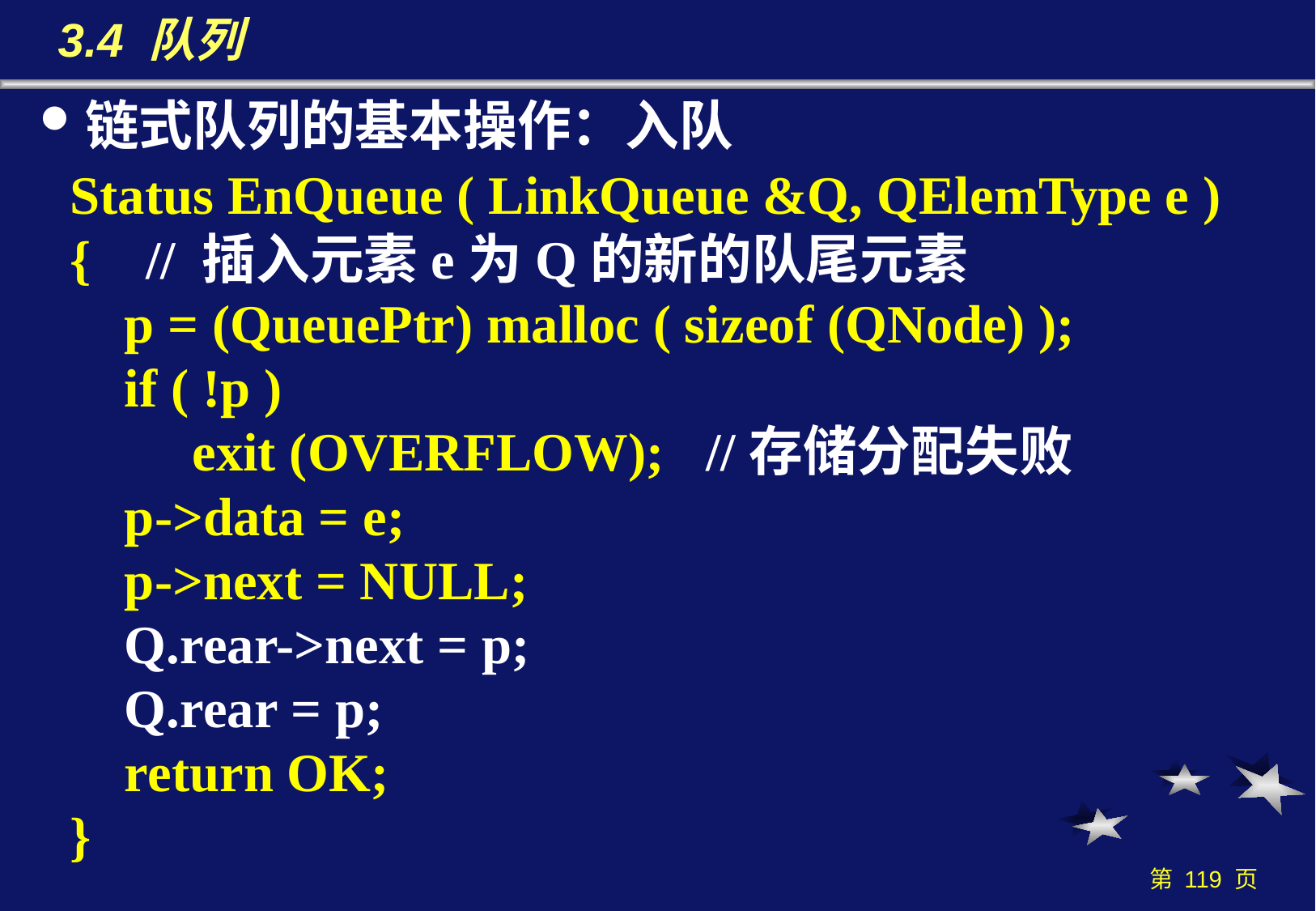

# 3.4 队列
链式队列的基本操作：入队
Status EnQueue ( LinkQueue &Q, QElemType e )
{    // 插入元素e为Q的新的队尾元素
    p = (QueuePtr) malloc ( sizeof (QNode) );
    if ( !p )
         exit (OVERFLOW);   //存储分配失败
    p->data = e;
    p->next = NULL;
    Q.rear->next = p;
    Q.rear = p;
    return OK;
}